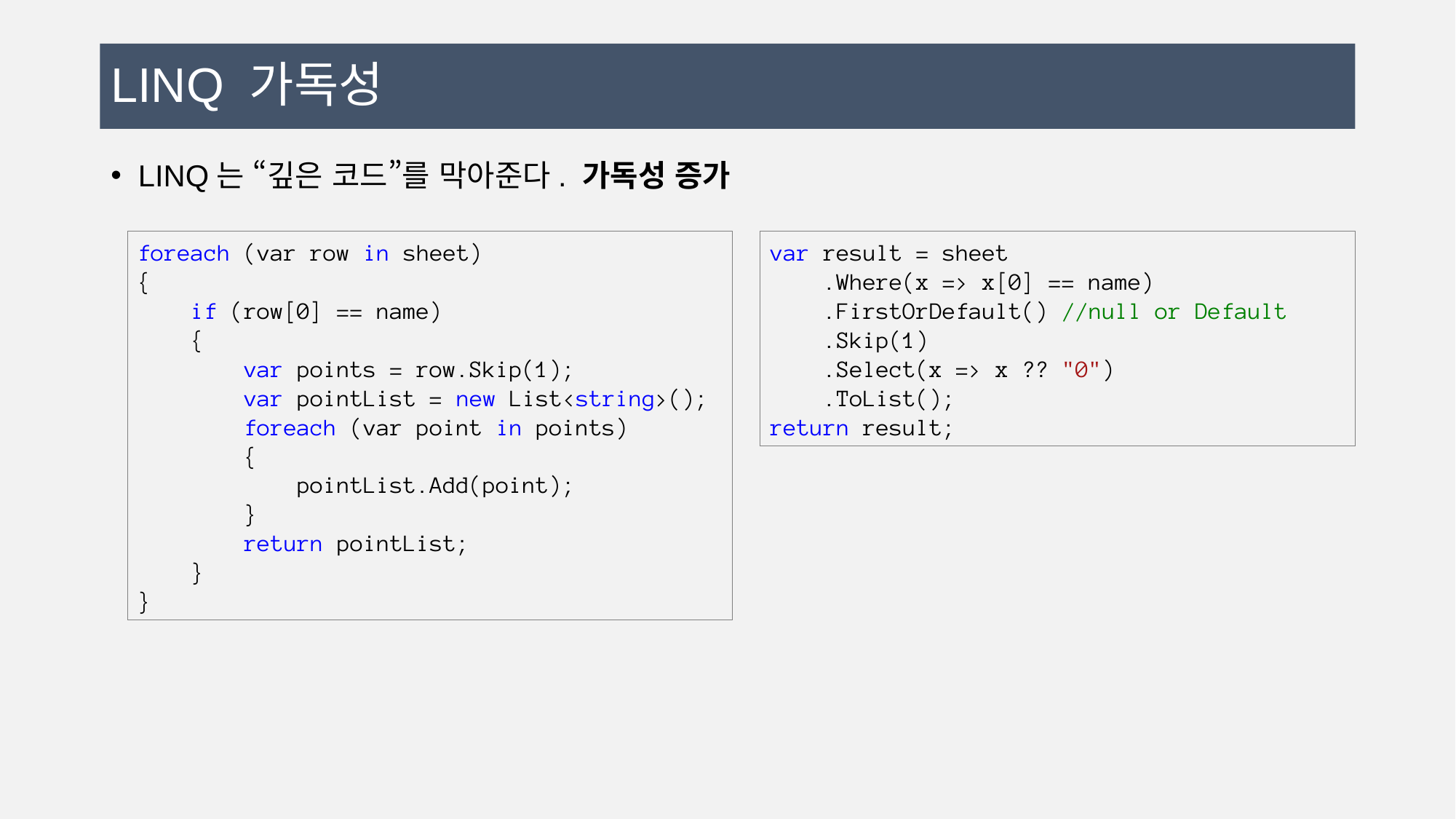

# LINQ 가독성
LINQ는 “깊은 코드”를 막아준다. 가독성 증가
foreach (var row in sheet)
{
    if (row[0] == name)
    {
        var points = row.Skip(1);
        var pointList = new List<string>();
        foreach (var point in points)
        {
            pointList.Add(point);
        }
        return pointList;
    }
}
var result = sheet
    .Where(x => x[0] == name)
    .FirstOrDefault() //null or Default
    .Skip(1)
    .Select(x => x ?? "0")
    .ToList();
return result;